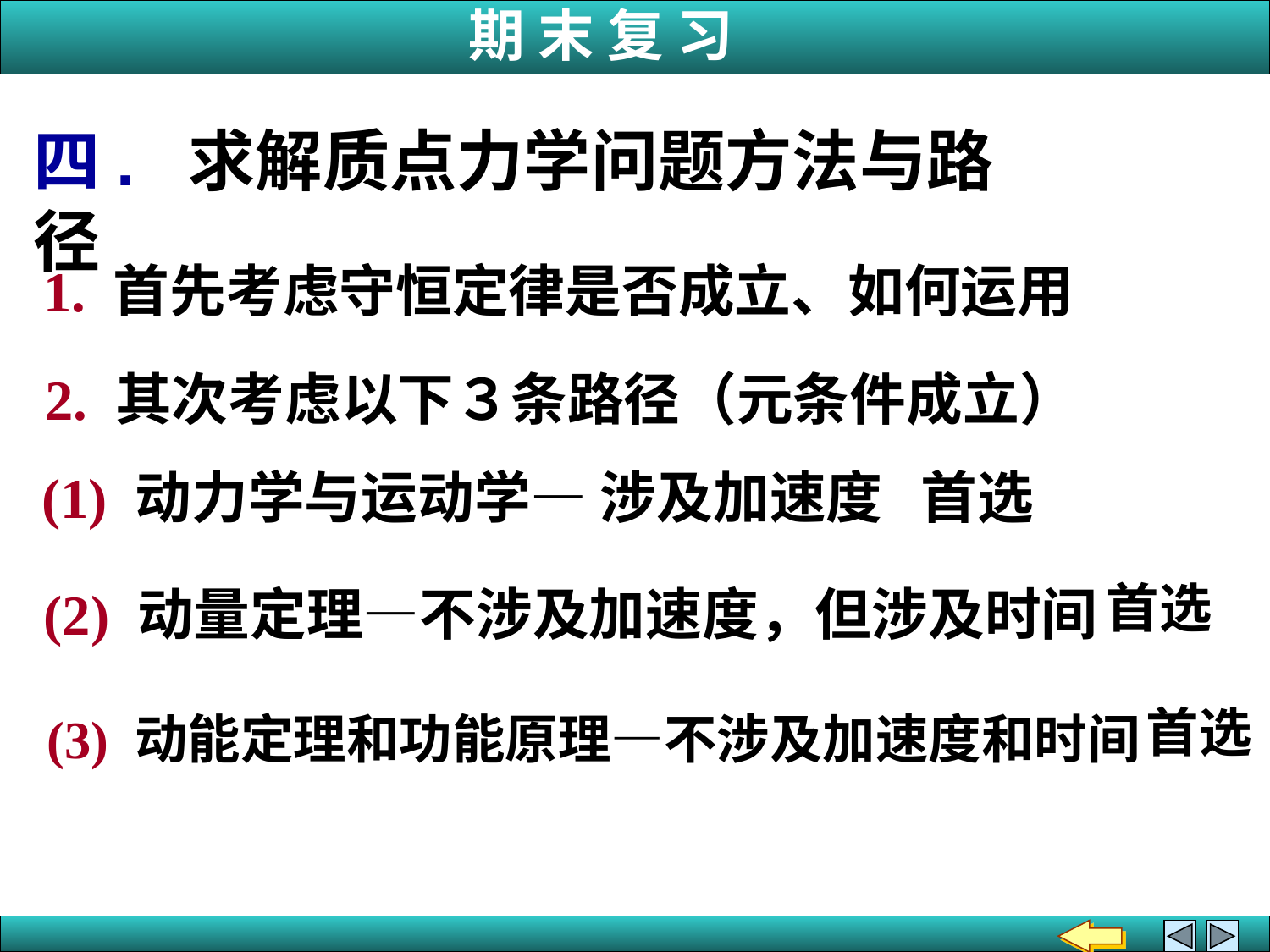

四.  求解质点力学问题方法与路径
1. 首先考虑守恒定律是否成立、如何运用
2. 其次考虑以下３条路径（元条件成立）
(1) 动力学与运动学— 涉及加速度   首选
首选
(2) 动量定理—不涉及加速度，但涉及时间
首选
(3) 动能定理和功能原理—不涉及加速度和时间